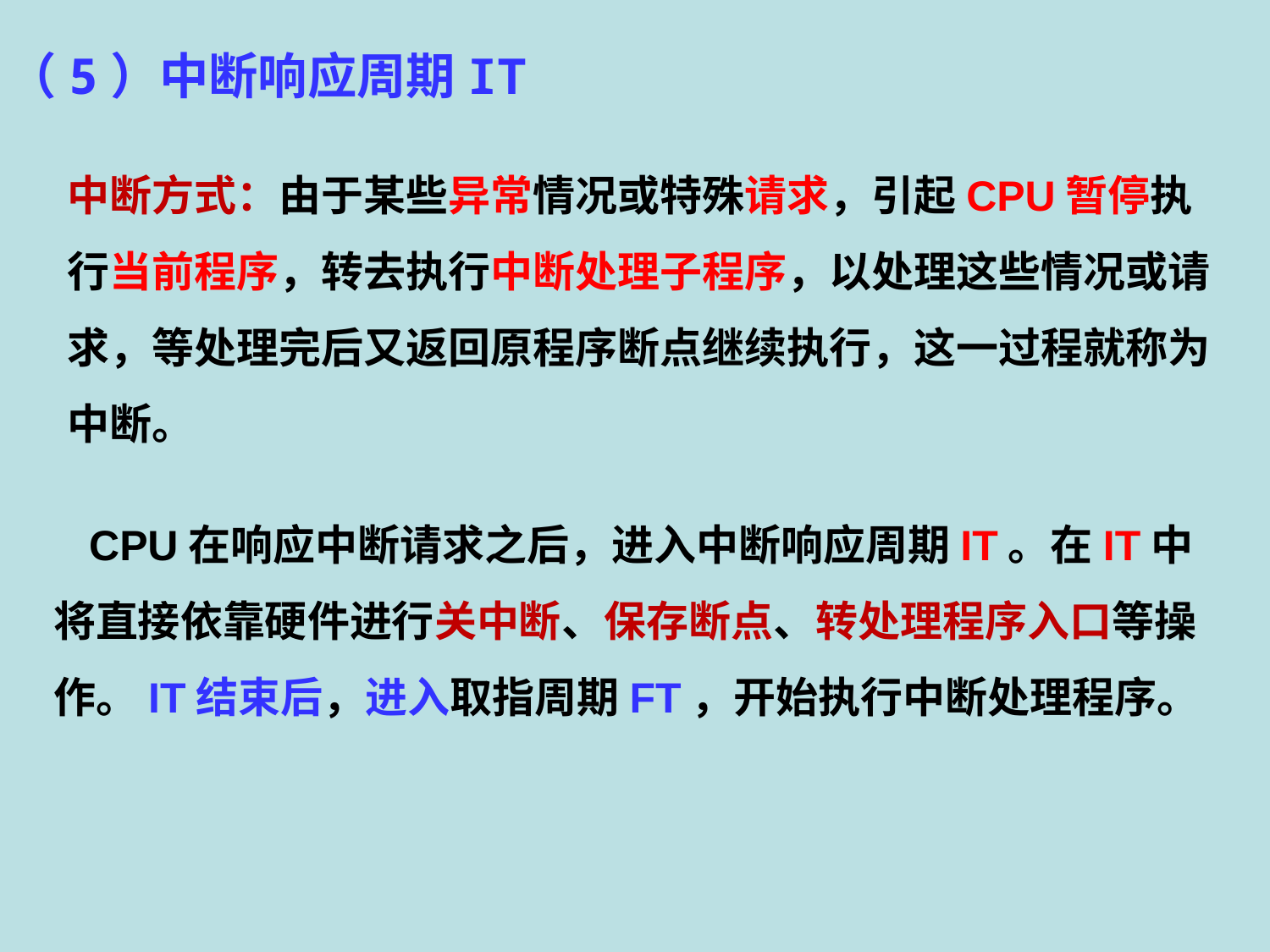

（5）中断响应周期IT
中断方式：由于某些异常情况或特殊请求，引起CPU暂停执行当前程序，转去执行中断处理子程序，以处理这些情况或请求，等处理完后又返回原程序断点继续执行，这一过程就称为中断。
   CPU在响应中断请求之后，进入中断响应周期IT。在IT中将直接依靠硬件进行关中断、保存断点、转处理程序入口等操作。IT结束后，进入取指周期FT，开始执行中断处理程序。